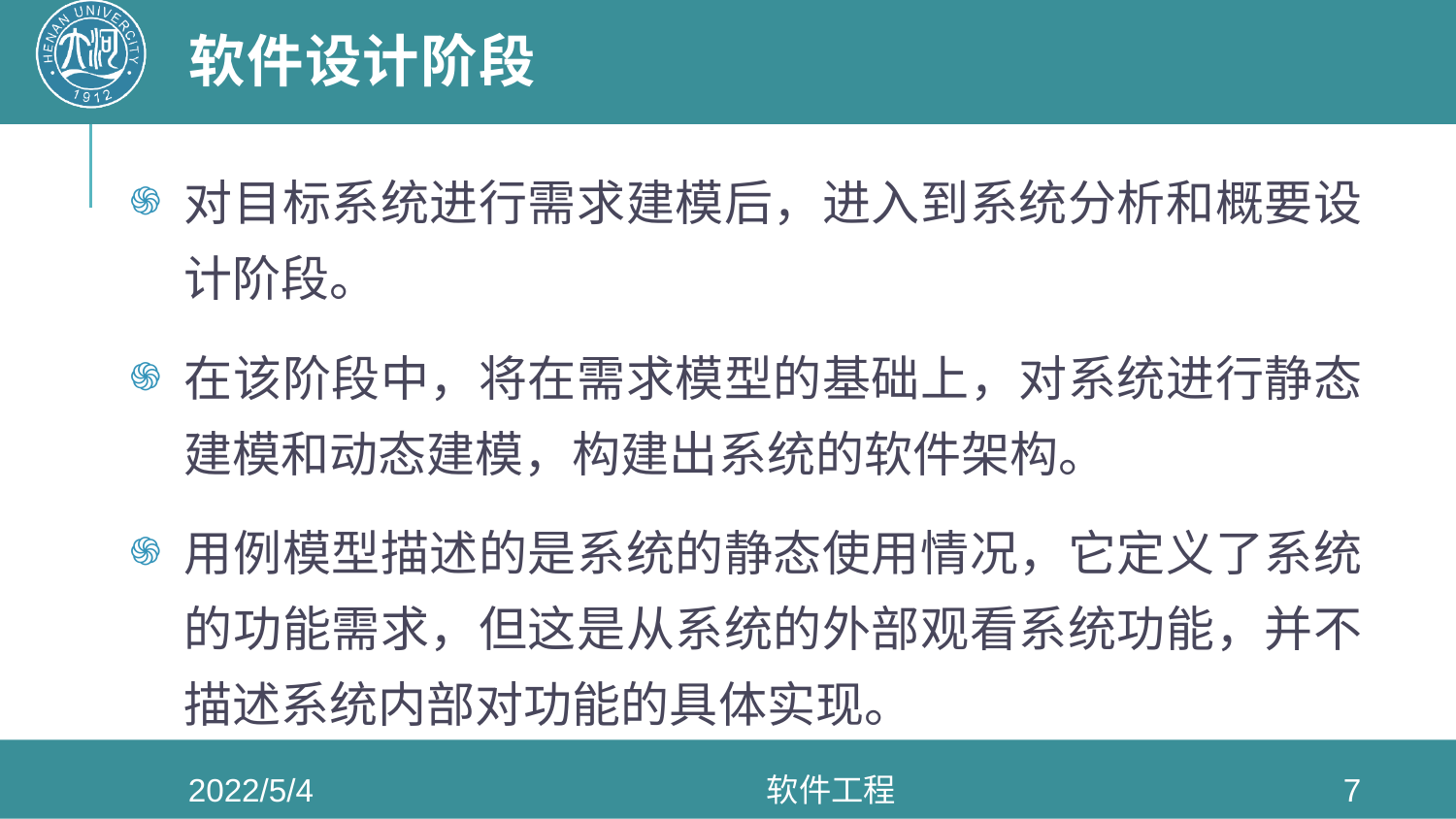

# 软件设计阶段
对目标系统进行需求建模后，进入到系统分析和概要设计阶段。
在该阶段中，将在需求模型的基础上，对系统进行静态建模和动态建模，构建出系统的软件架构。
用例模型描述的是系统的静态使用情况，它定义了系统的功能需求，但这是从系统的外部观看系统功能，并不描述系统内部对功能的具体实现。
2022/5/4
软件工程
7